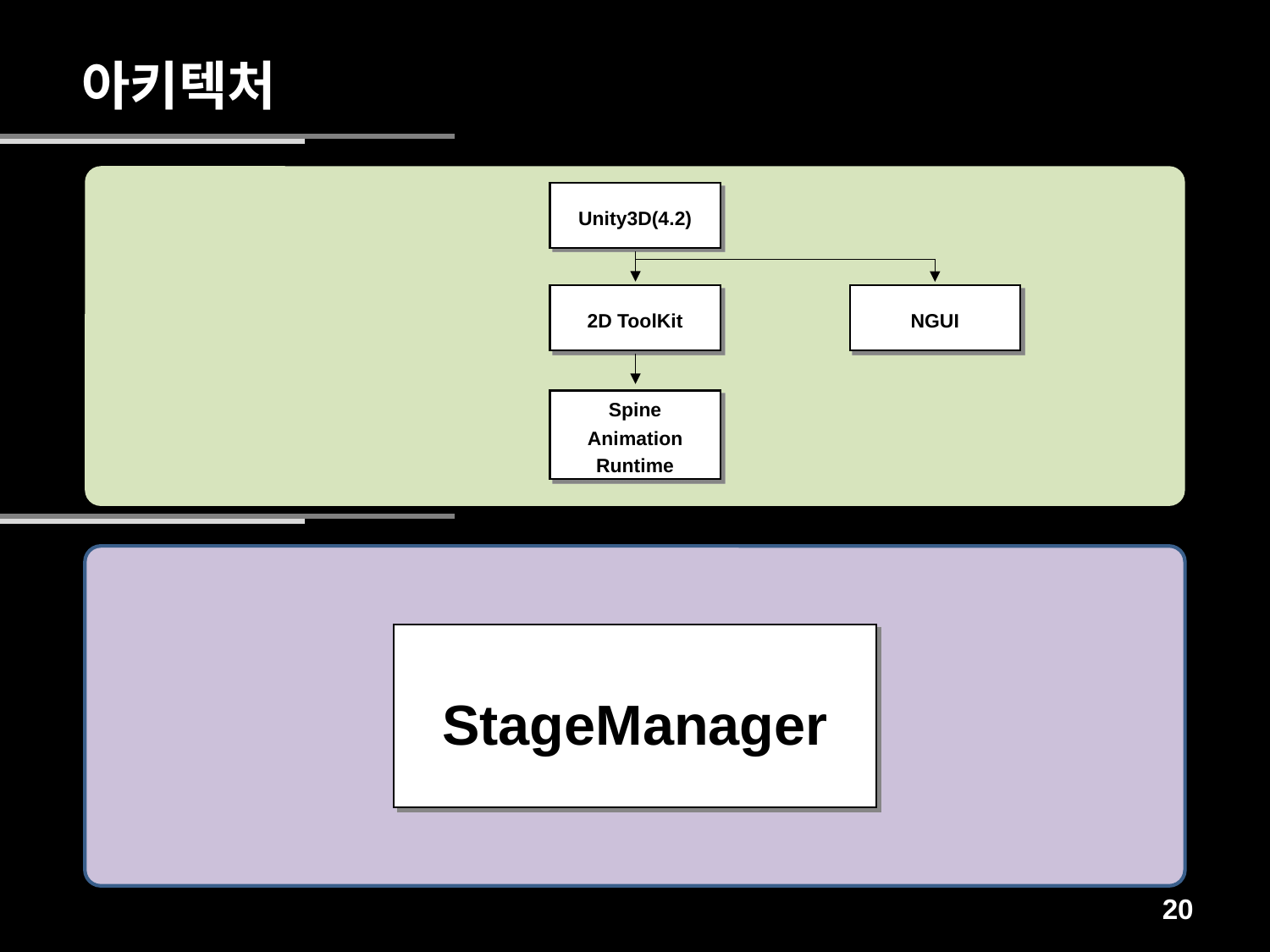

아키텍처

Unity3D(4.2)
2D ToolKit
NGUI
Spine Animation
Runtime

StageManager
20